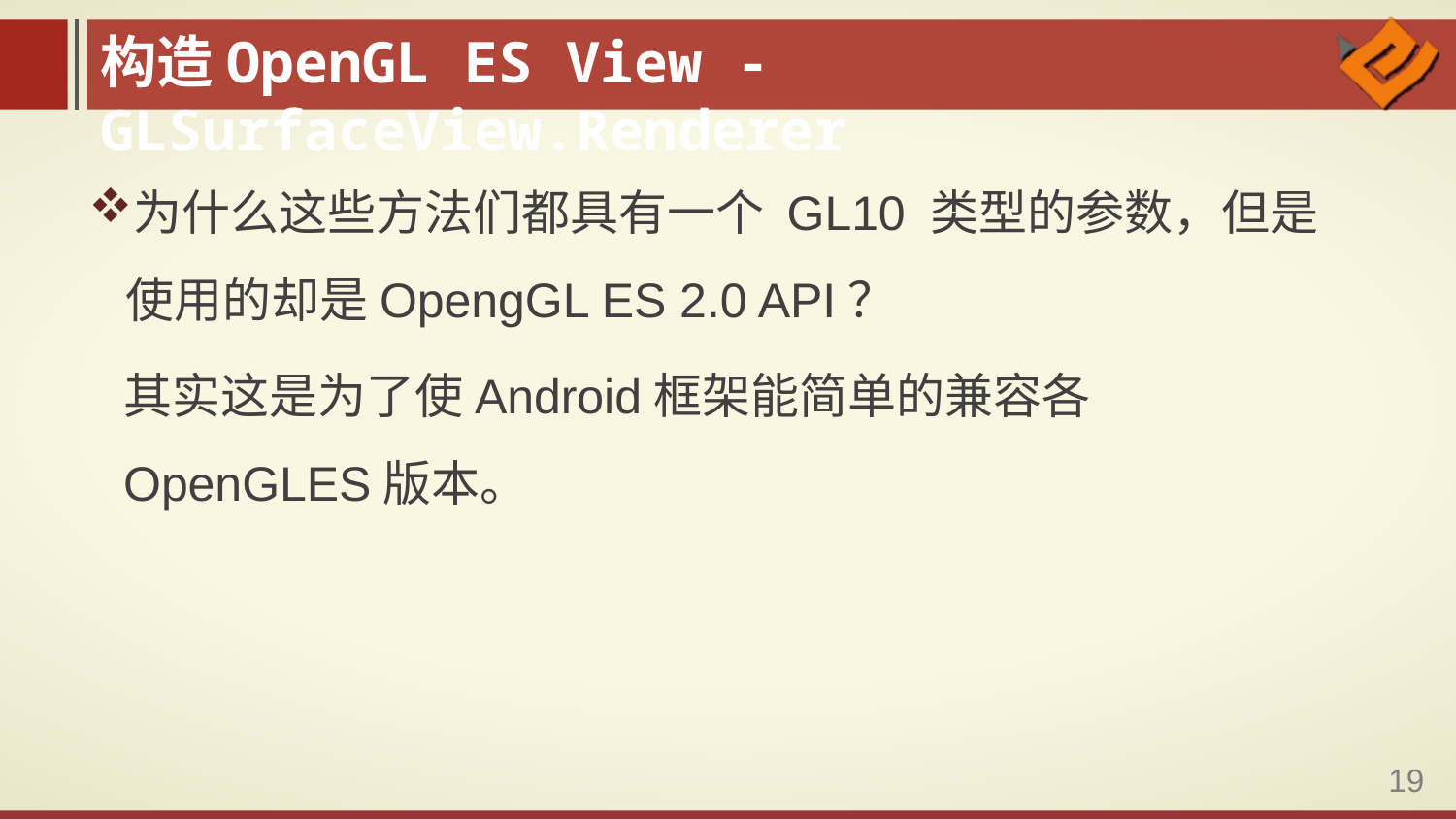

构造OpenGL ES View - GLSurfaceView.Renderer
为什么这些方法们都具有一个 GL10 类型的参数，但是使用的却是OpengGL ES 2.0 API？
其实这是为了使Android框架能简单的兼容各OpenGLES版本。